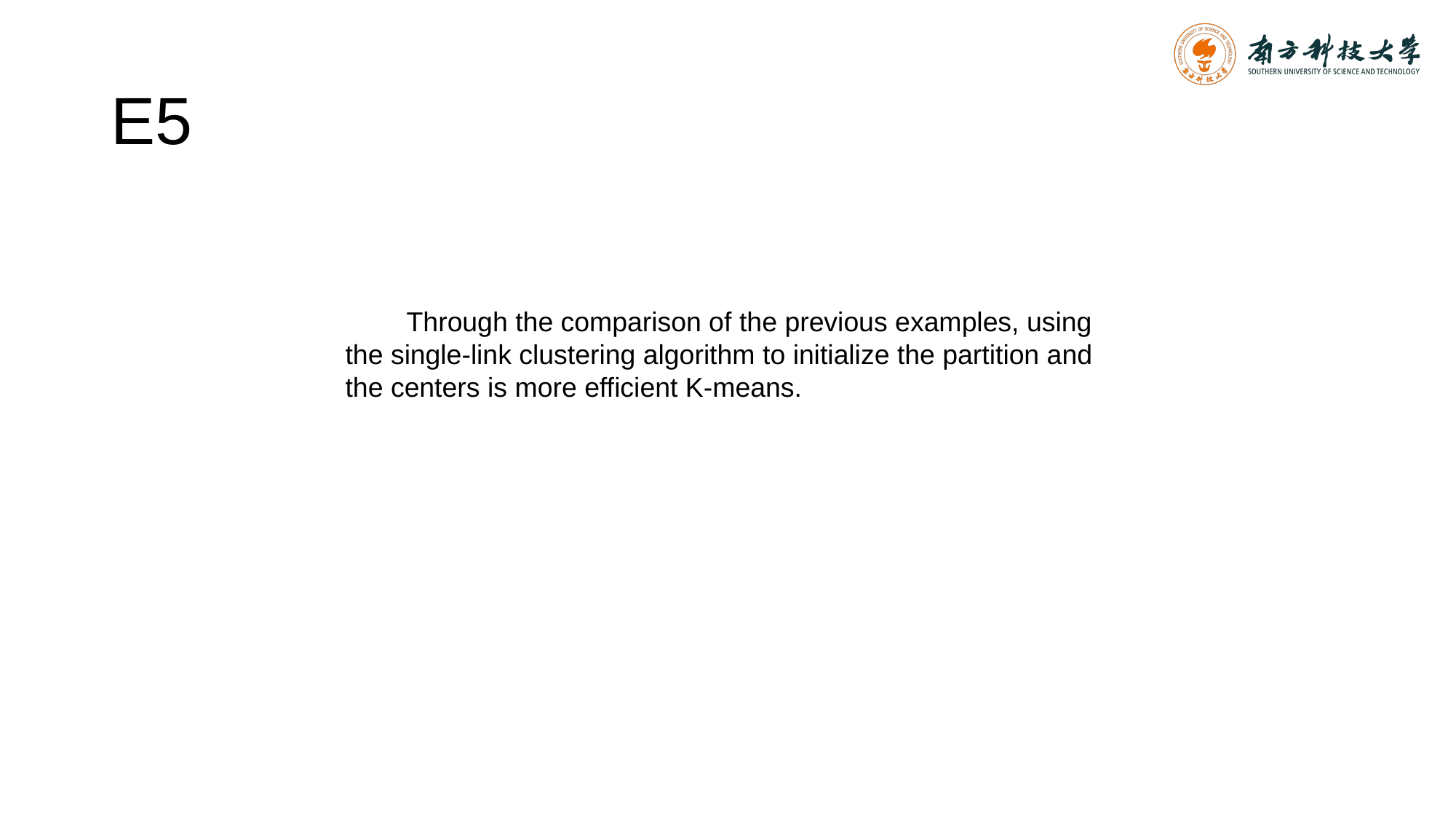

# E5
他的Through the comparison of the previous examples, using the single-link clustering algorithm to initialize the partition and the centers is more efficient K-means.